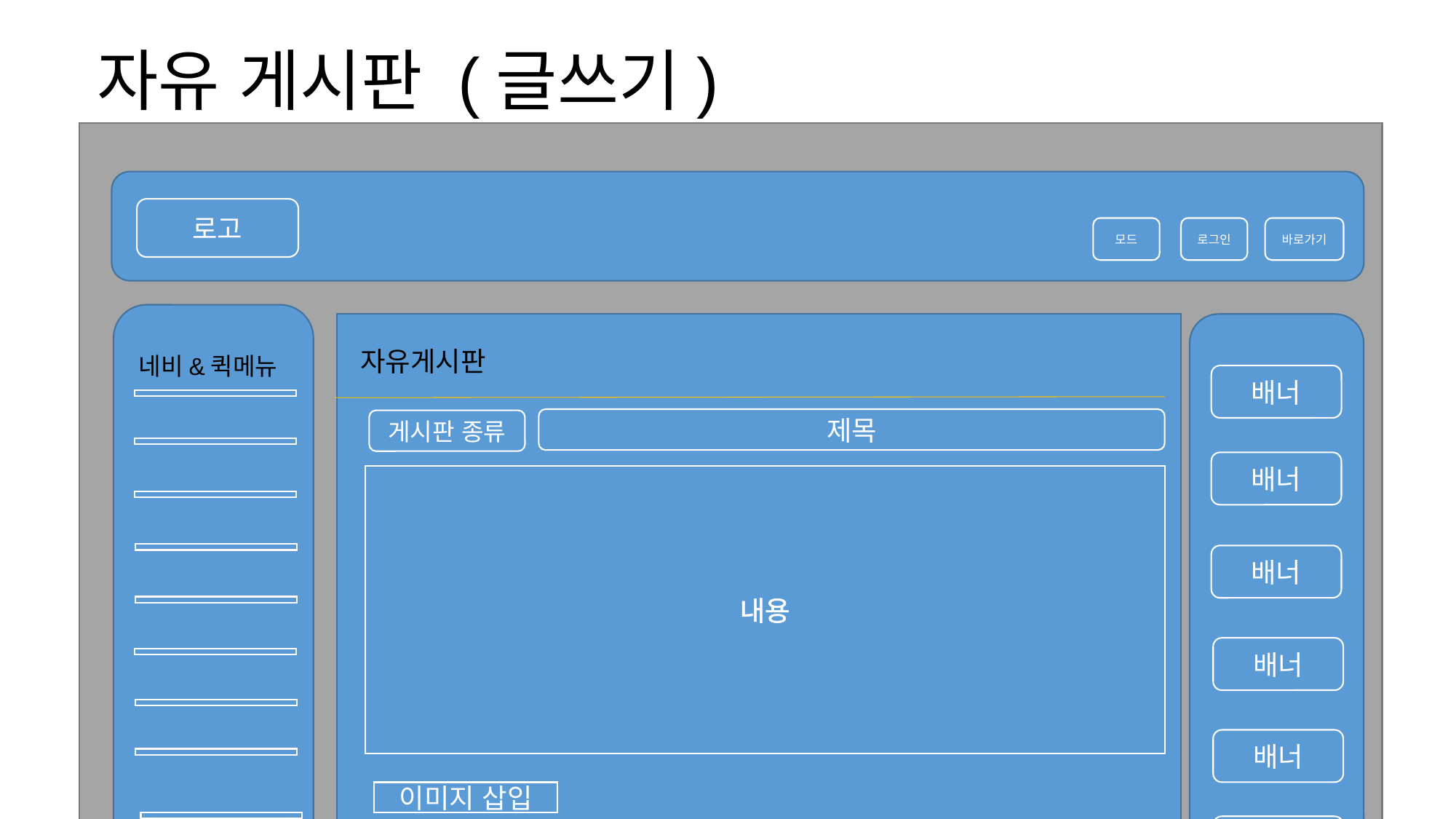

# 자유 게시판 (글쓰기)

로고

모드
로그인
바로가기

자유게시판
네비&퀵메뉴
배너

제목
게시판 종류

배너
내용

배너

배너

배너

이미지 삽입

배너

배너

작성 완료
푸터